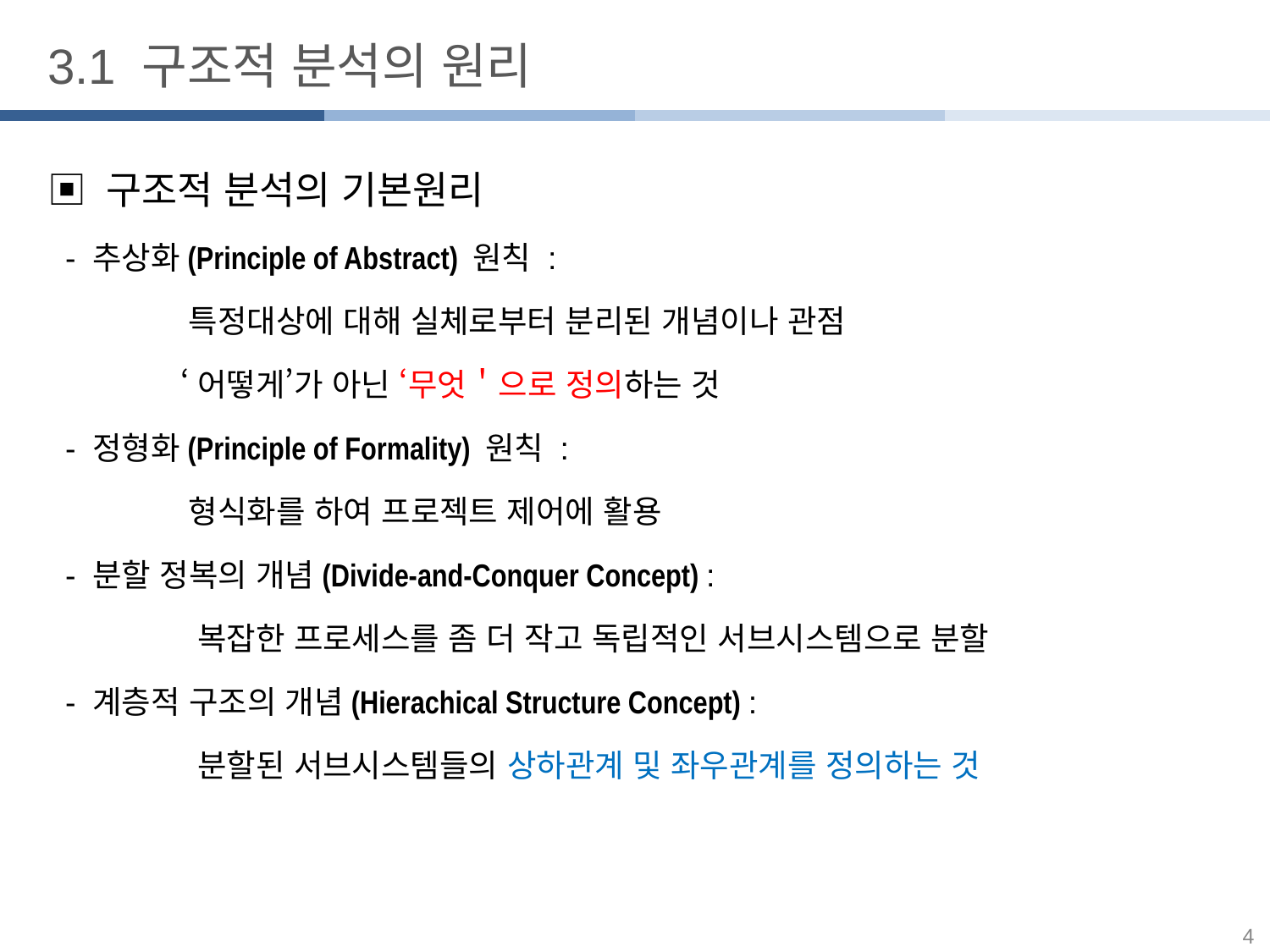

3.1 구조적 분석의 원리
▣ 구조적 분석의 기본원리
  - 추상화(Principle of Abstract) 원칙 :
               특정대상에 대해 실체로부터 분리된 개념이나 관점
               ‘어떻게’가 아닌 ‘무엇＇으로 정의하는 것
  - 정형화(Principle of Formality) 원칙 :
               형식화를 하여 프로젝트 제어에 활용
  - 분할 정복의 개념(Divide-and-Conquer Concept) :
                복잡한 프로세스를 좀 더 작고 독립적인 서브시스템으로 분할
  - 계층적 구조의 개념(Hierachical Structure Concept) :
                분할된 서브시스템들의 상하관계 및 좌우관계를 정의하는 것
4